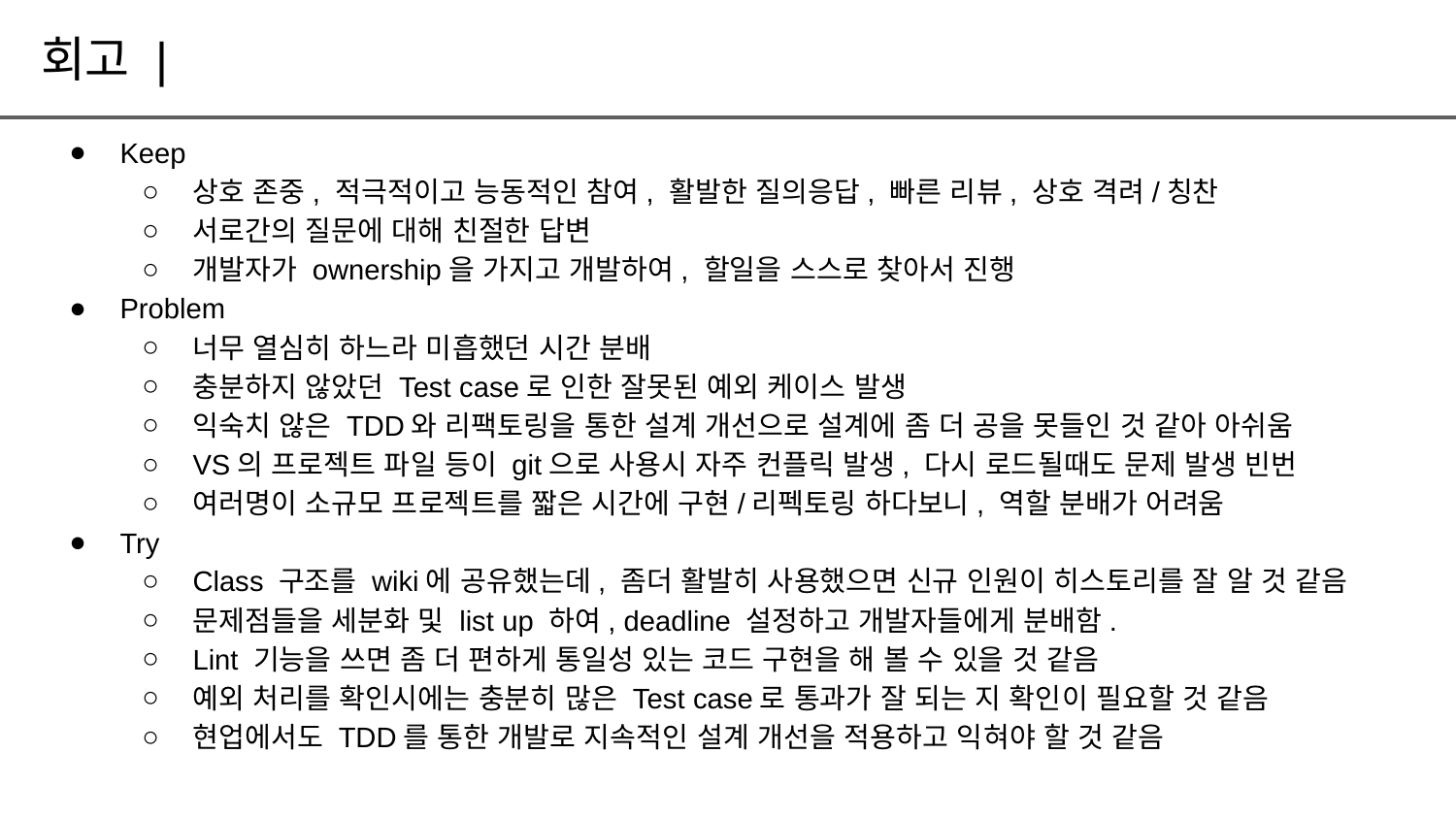

회고 |
Keep
상호 존중, 적극적이고 능동적인 참여, 활발한 질의응답, 빠른 리뷰, 상호 격려/칭찬
서로간의 질문에 대해 친절한 답변
개발자가 ownership을 가지고 개발하여, 할일을 스스로 찾아서 진행
Problem
너무 열심히 하느라 미흡했던 시간 분배
충분하지 않았던 Test case로 인한 잘못된 예외 케이스 발생
익숙치 않은 TDD와 리팩토링을 통한 설계 개선으로 설계에 좀 더 공을 못들인 것 같아 아쉬움
VS의 프로젝트 파일 등이 git으로 사용시 자주 컨플릭 발생, 다시 로드될때도 문제 발생 빈번
여러명이 소규모 프로젝트를 짧은 시간에 구현/리펙토링 하다보니, 역할 분배가 어려움
Try
Class 구조를 wiki에 공유했는데, 좀더 활발히 사용했으면 신규 인원이 히스토리를 잘 알 것 같음
문제점들을 세분화 및 list up 하여, deadline 설정하고 개발자들에게 분배함.
Lint 기능을 쓰면 좀 더 편하게 통일성 있는 코드 구현을 해 볼 수 있을 것 같음
예외 처리를 확인시에는 충분히 많은 Test case로 통과가 잘 되는 지 확인이 필요할 것 같음
현업에서도 TDD를 통한 개발로 지속적인 설계 개선을 적용하고 익혀야 할 것 같음